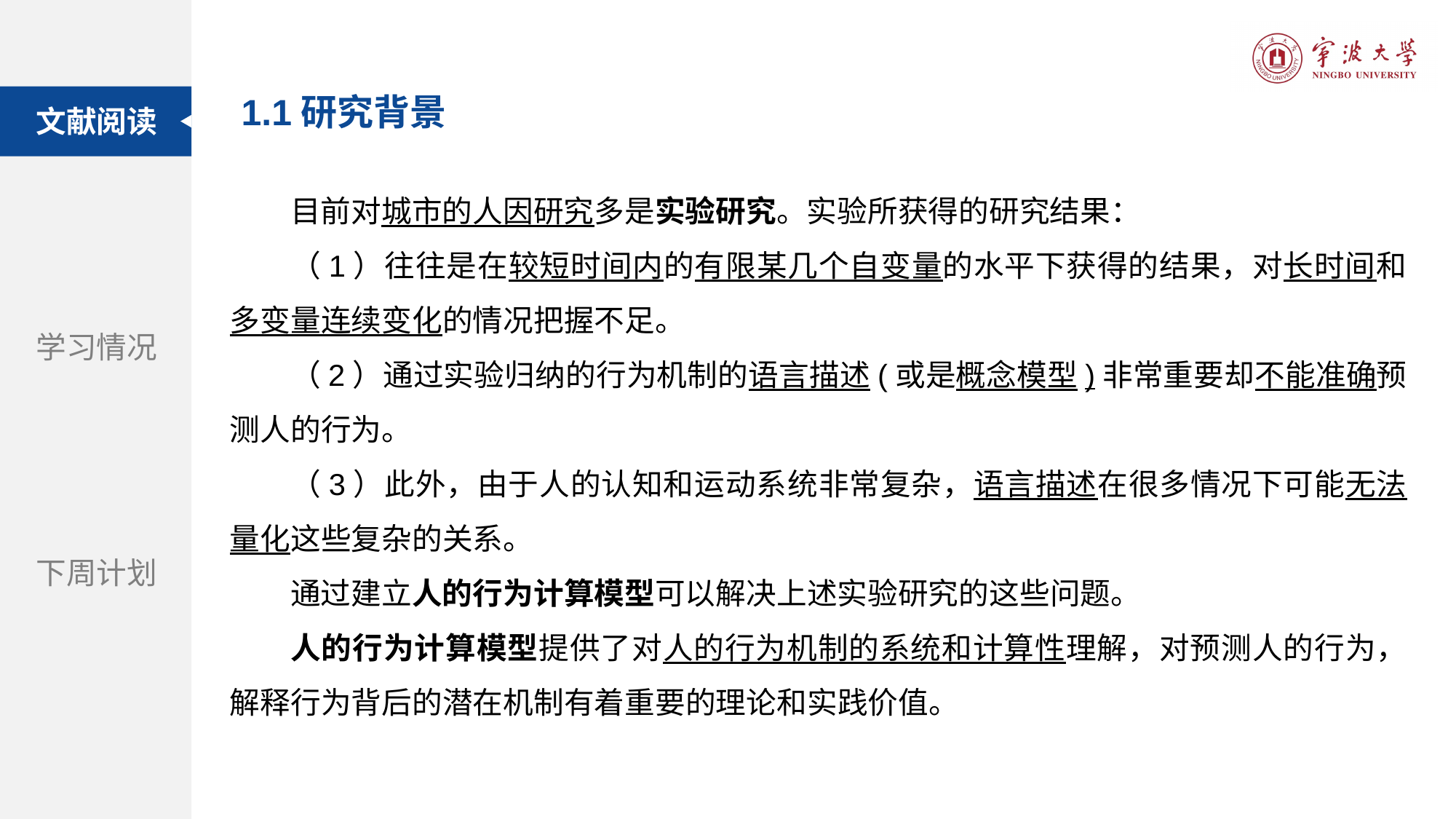

1.1研究背景

文献阅读
目前对城市的人因研究多是实验研究。实验所获得的研究结果：
（1）往往是在较短时间内的有限某几个自变量的水平下获得的结果，对长时间和多变量连续变化的情况把握不足。
（2）通过实验归纳的行为机制的语言描述(或是概念模型)非常重要却不能准确预测人的行为。
（3）此外，由于人的认知和运动系统非常复杂，语言描述在很多情况下可能无法量化这些复杂的关系。
通过建立人的行为计算模型可以解决上述实验研究的这些问题。
人的行为计算模型提供了对人的行为机制的系统和计算性理解，对预测人的行为，解释行为背后的潜在机制有着重要的理论和实践价值。
题目：自动驾驶汽车和街道设计：使用虚拟现实实验探索中央分隔带在提高行人过街安全性方面的作用
学习情况
期刊：Accident Analysis and Prevention
下周计划